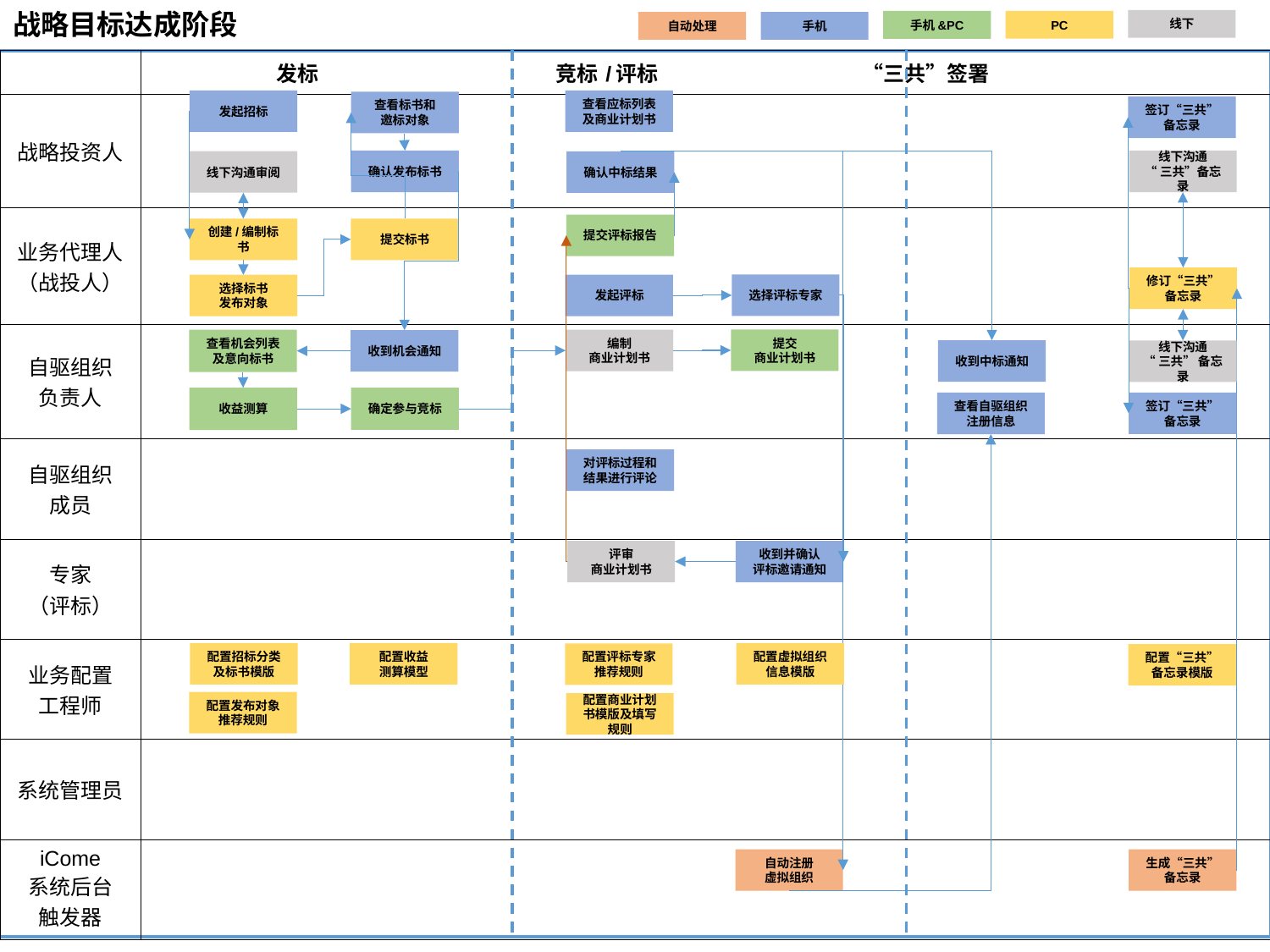

# 战略目标达成阶段
线下
PC
手机&PC
自动处理
手机
|  | 发标 竞标/评标 “三共”签署 |
| --- | --- |
| 战略投资人 |  |
| 业务代理人 （战投人） |  |
| 自驱组织 负责人 |  |
| 自驱组织 成员 |  |
| 专家 （评标） |  |
| 业务配置 工程师 |  |
| 系统管理员 |  |
| iCome 系统后台 触发器 |  |
|  |
| --- |
发起招标
查看应标列表及商业计划书
查看标书和
邀标对象
签订“三共”
备忘录
确认发布标书
线下沟通
“三共”备忘录
线下沟通审阅
确认中标结果
提交评标报告
创建/编制标书
提交标书
修订“三共”
备忘录
选择评标专家
选择标书
发布对象
发起评标
提交
商业计划书
查看机会列表及意向标书
编制
商业计划书
收到机会通知
收到中标通知
线下沟通
“三共” 备忘录
确定参与竞标
收益测算
签订“三共”
备忘录
查看自驱组织
注册信息
对评标过程和结果进行评论
评审
商业计划书
收到并确认
评标邀请通知
配置招标分类及标书模版
配置收益
测算模型
配置虚拟组织信息模版
配置评标专家推荐规则
配置“三共”备忘录模版
配置发布对象推荐规则
配置商业计划书模版及填写规则
生成“三共”
备忘录
自动注册
虚拟组织